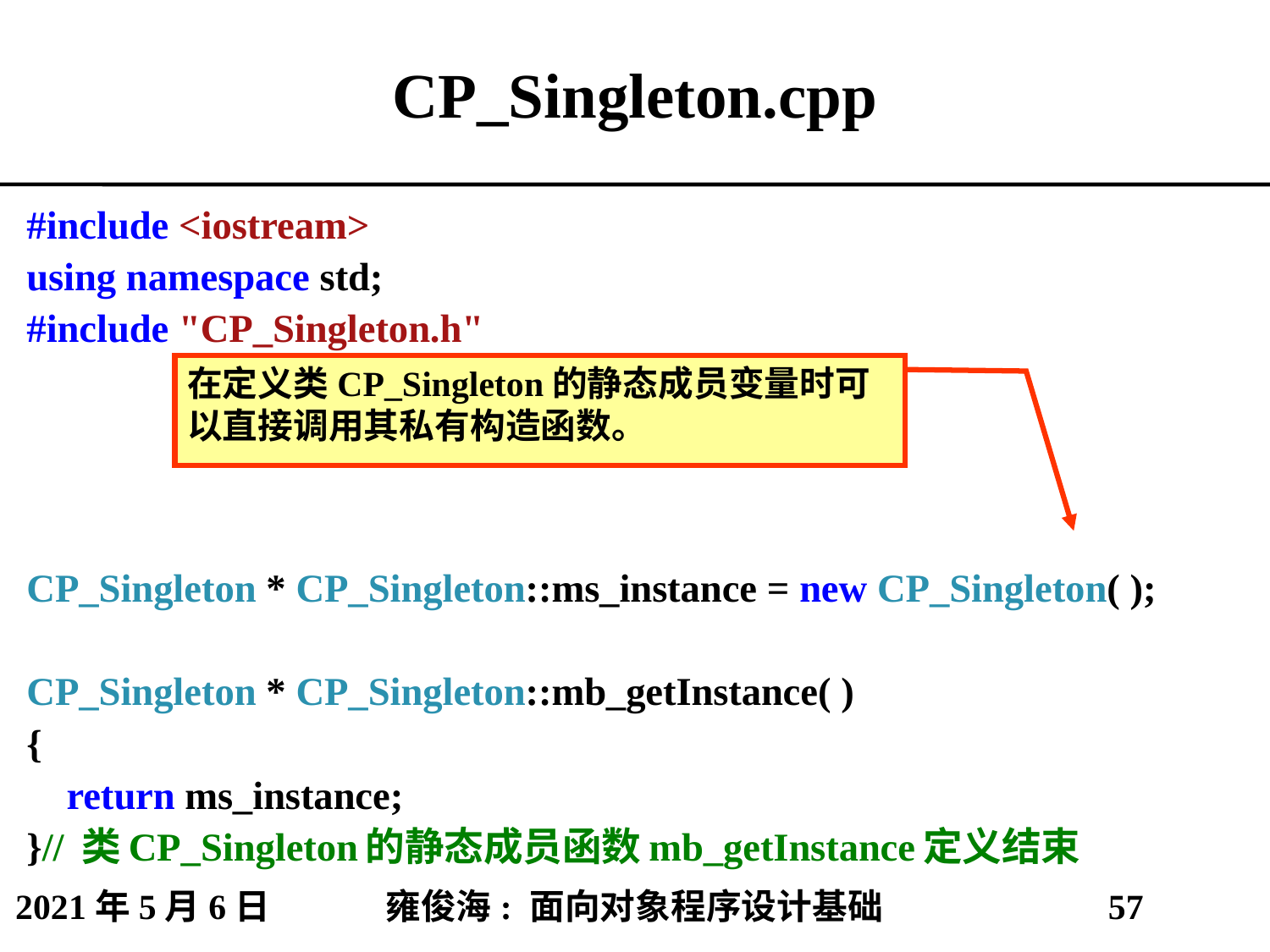

# CP_Singleton.cpp

#include <iostream>
using namespace std;
#include "CP_Singleton.h"

CP_Singleton * CP_Singleton::ms_instance = new CP_Singleton( );

CP_Singleton * CP_Singleton::mb_getInstance( )
{
    return ms_instance;
}// 类CP_Singleton的静态成员函数mb_getInstance定义结束
在定义类CP_Singleton的静态成员变量时可以直接调用其私有构造函数。
2021年5月6日
雍俊海: 面向对象程序设计基础
57